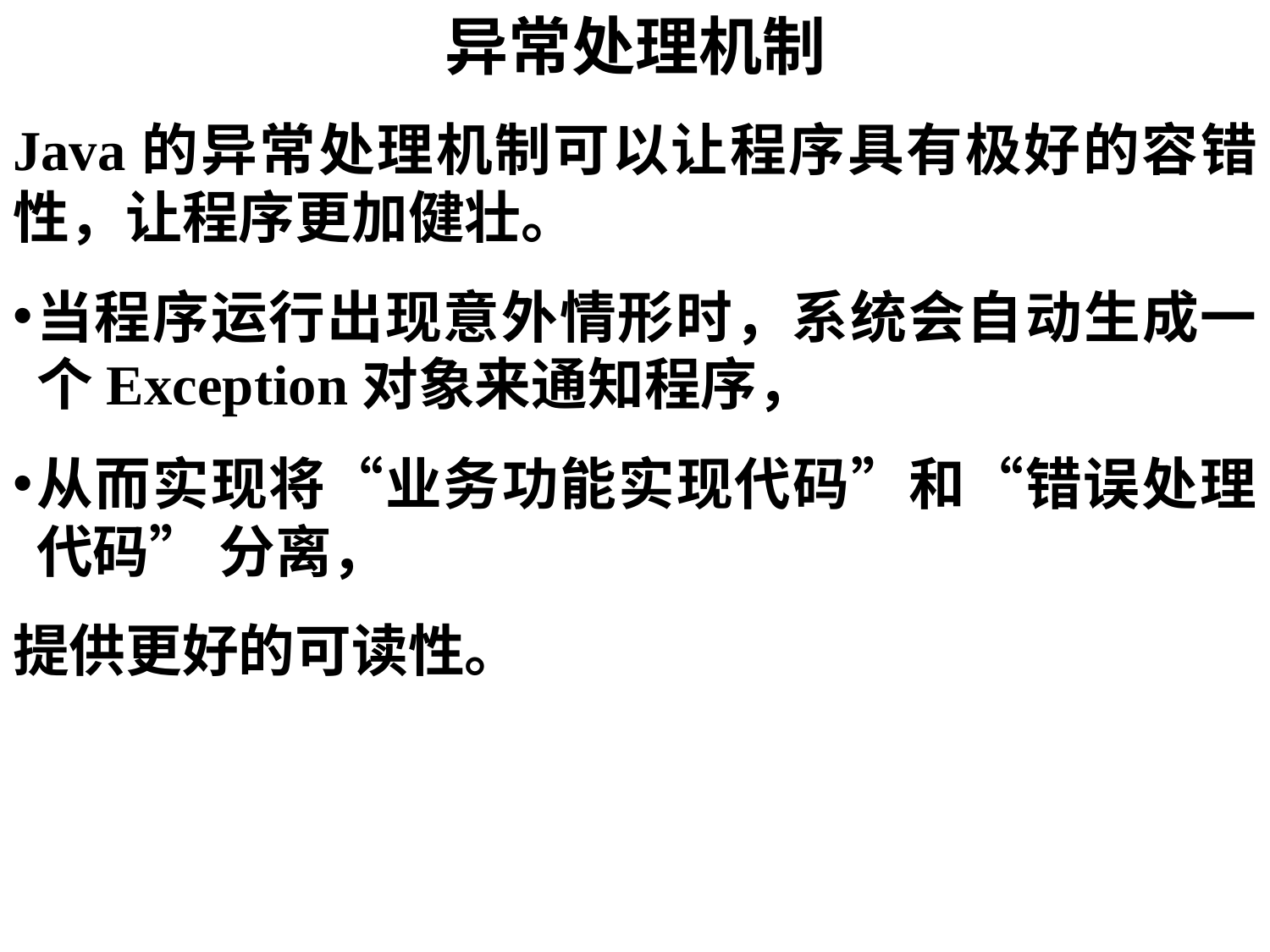

异常处理机制
Java的异常处理机制可以让程序具有极好的容错性，让程序更加健壮。
当程序运行出现意外情形时，系统会自动生成一个Exception对象来通知程序，
从而实现将“业务功能实现代码”和“错误处理代码” 分离，
提供更好的可读性。